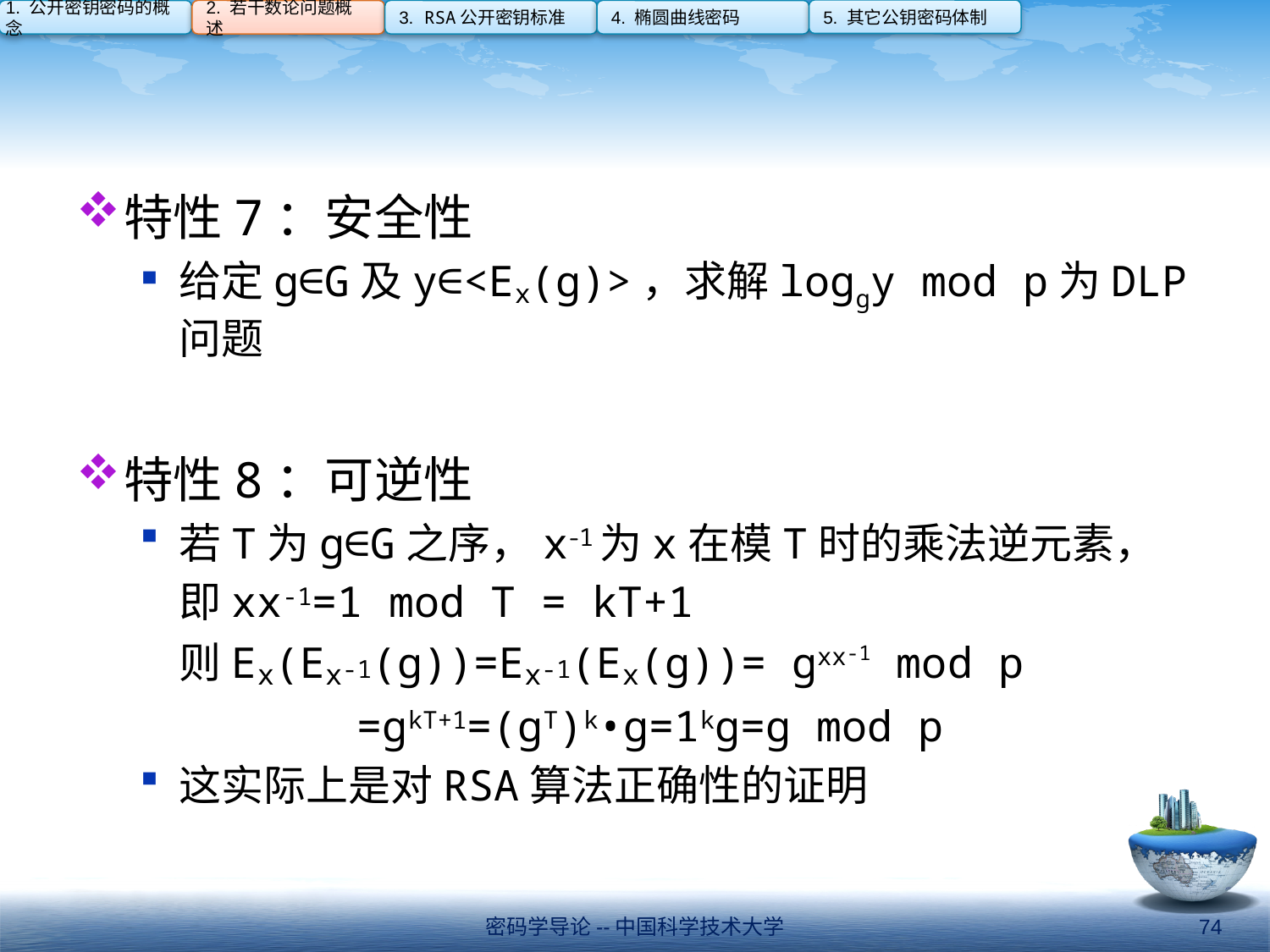

5. 其它公钥密码体制
1. 公开密钥密码的概念
2. 若干数论问题概述
3. RSA公开密钥标准
4. 椭圆曲线密码
#
特性7：安全性
给定g∈G及y∈<Ex(g)>，求解loggy mod p为DLP问题

特性8：可逆性
若T为g∈G之序，x­-1为x在模T时的乘法逆元素，
	即xx-1=1 mod T = kT+1
	则Ex(Ex-1(g))=Ex-1(Ex(g))= gxx-1 mod p
		  =gkT+1=(gT)k•g=1kg=g mod p
这实际上是对RSA算法正确性的证明
密码学导论--中国科学技术大学
74